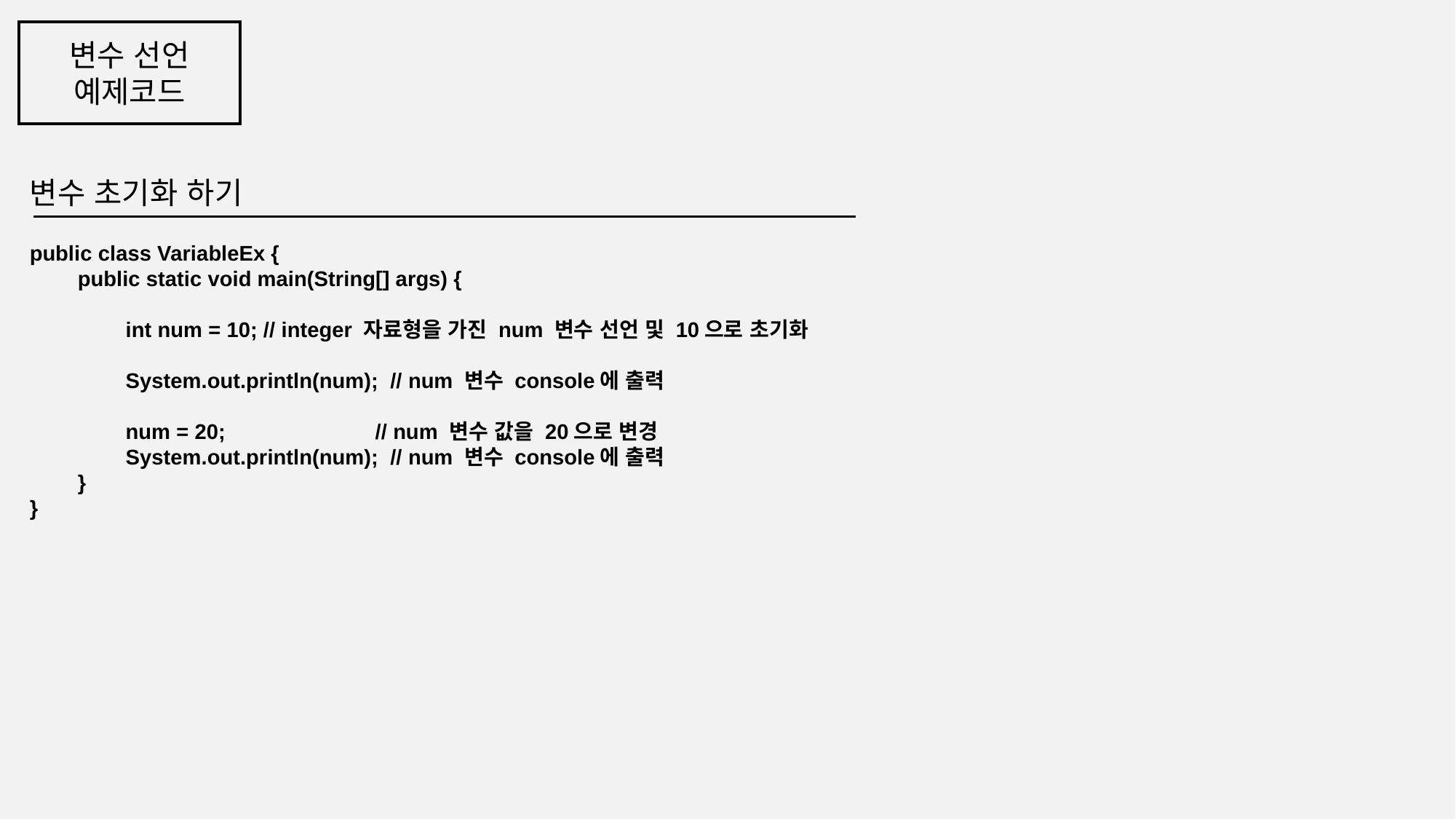

변수 선언
예제코드
변수 초기화 하기

public class VariableEx {
        public static void main(String[] args) {

                int num = 10; // integer 자료형을 가진 num 변수 선언 및 10으로 초기화

                System.out.println(num);  // num 변수 console에 출력

                num = 20;                         // num 변수 값을 20으로 변경
                System.out.println(num);  // num 변수 console에 출력
        }
}